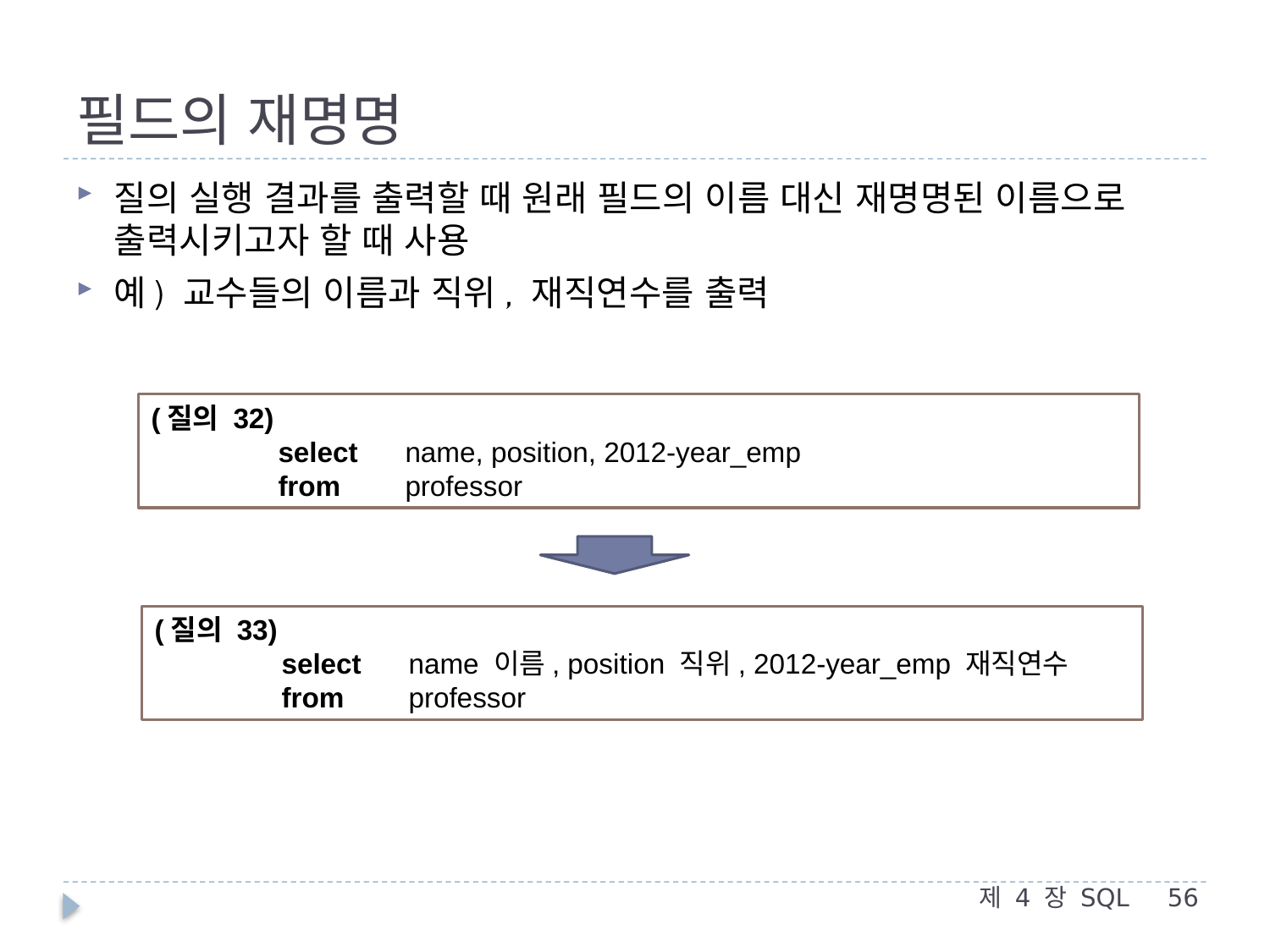

# 필드의 재명명
질의 실행 결과를 출력할 때 원래 필드의 이름 대신 재명명된 이름으로 출력시키고자 할 때 사용
예) 교수들의 이름과 직위, 재직연수를 출력

(질의 32)
	select 	name, position, 2012-year_emp
	from 	professor

(질의 33)
	select 	name 이름, position 직위, 2012-year_emp 재직연수
	from 	professor
제 4 장 SQL
56